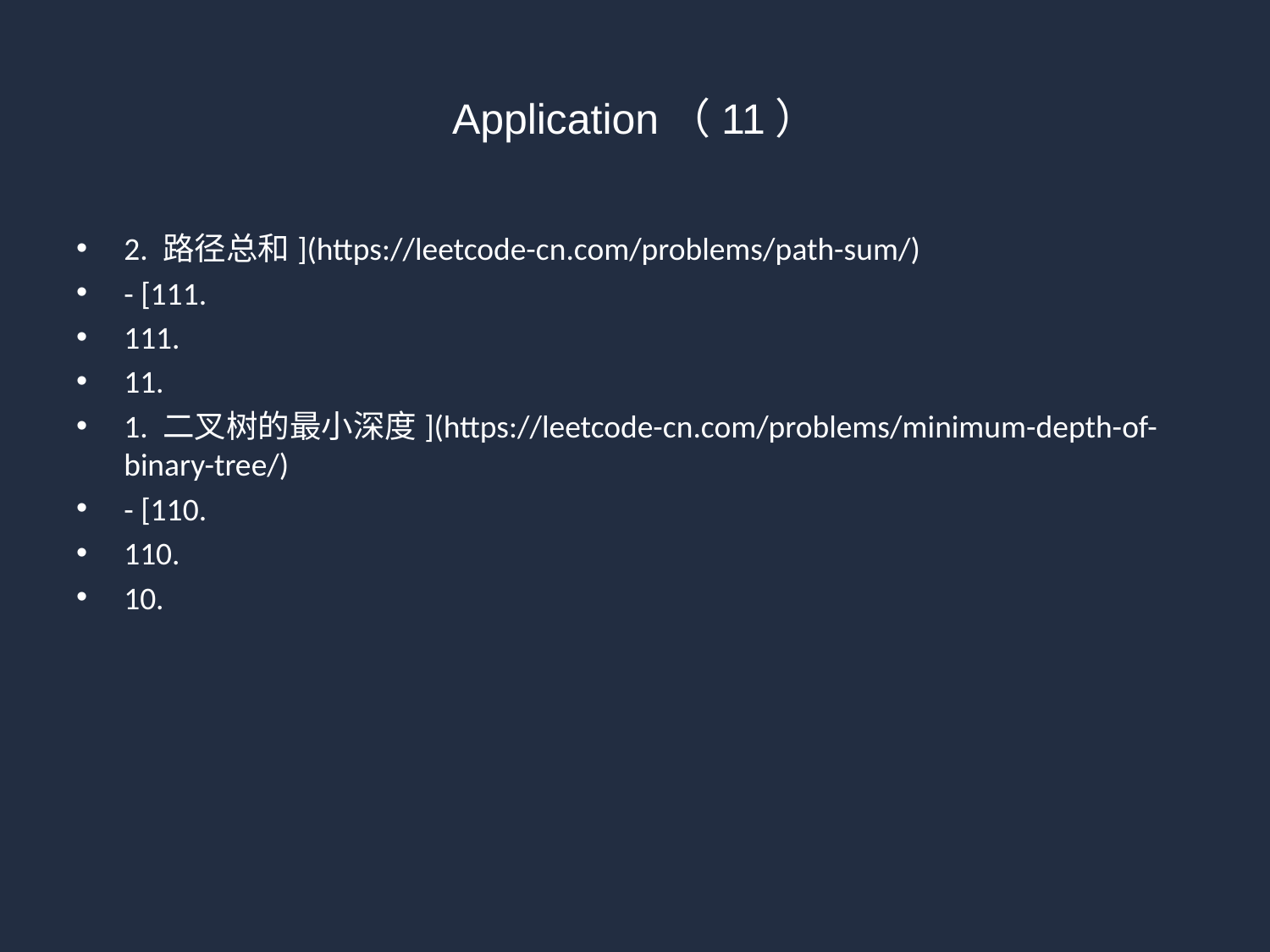

# Application（11）
2. 路径总和](https://leetcode-cn.com/problems/path-sum/)
- [111.
111.
11.
1. 二叉树的最小深度](https://leetcode-cn.com/problems/minimum-depth-of-binary-tree/)
- [110.
110.
10.